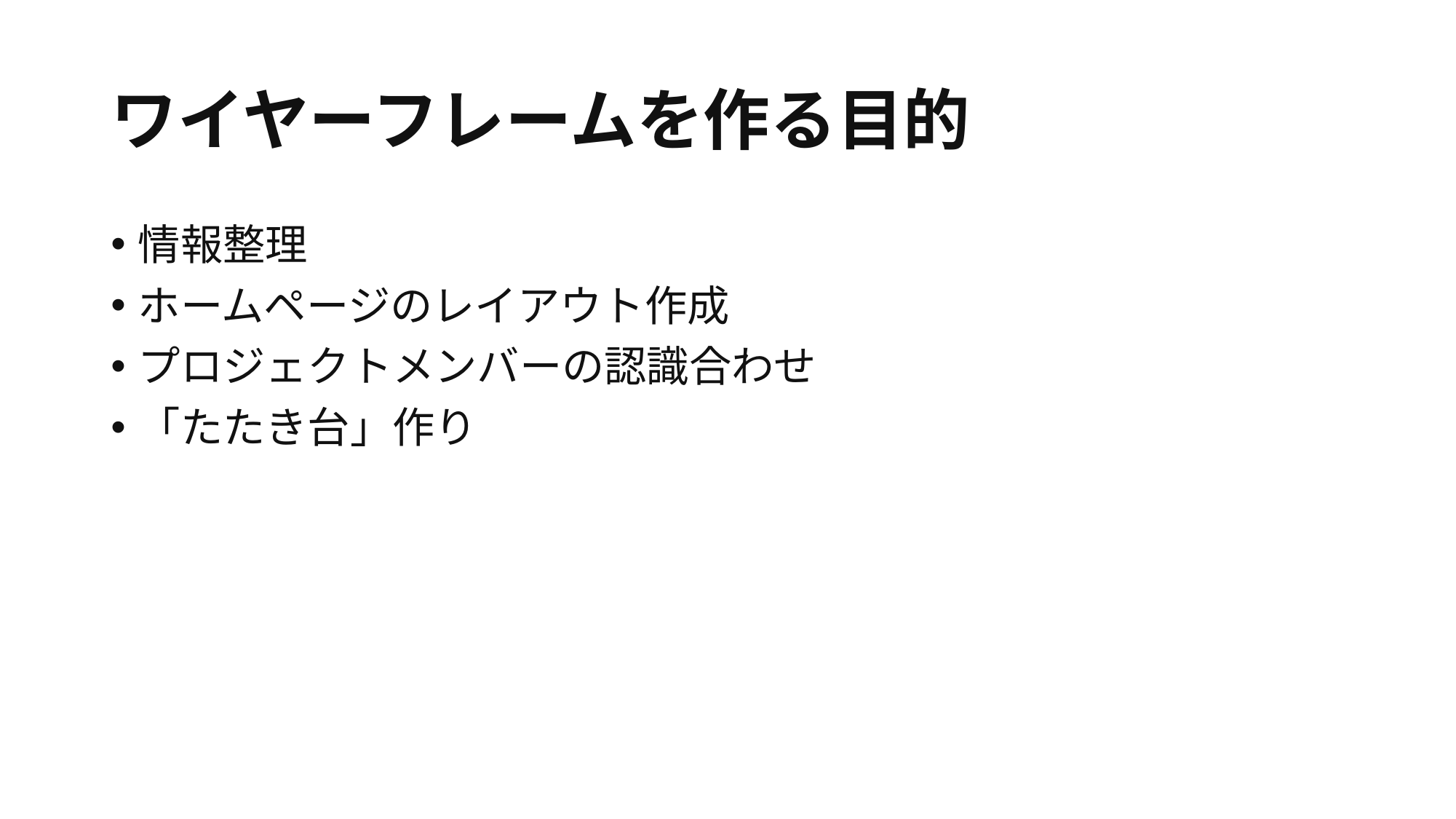

# ワイヤーフレームを作る目的
情報整理
ホームページのレイアウト作成
プロジェクトメンバーの認識合わせ
「たたき台」作り